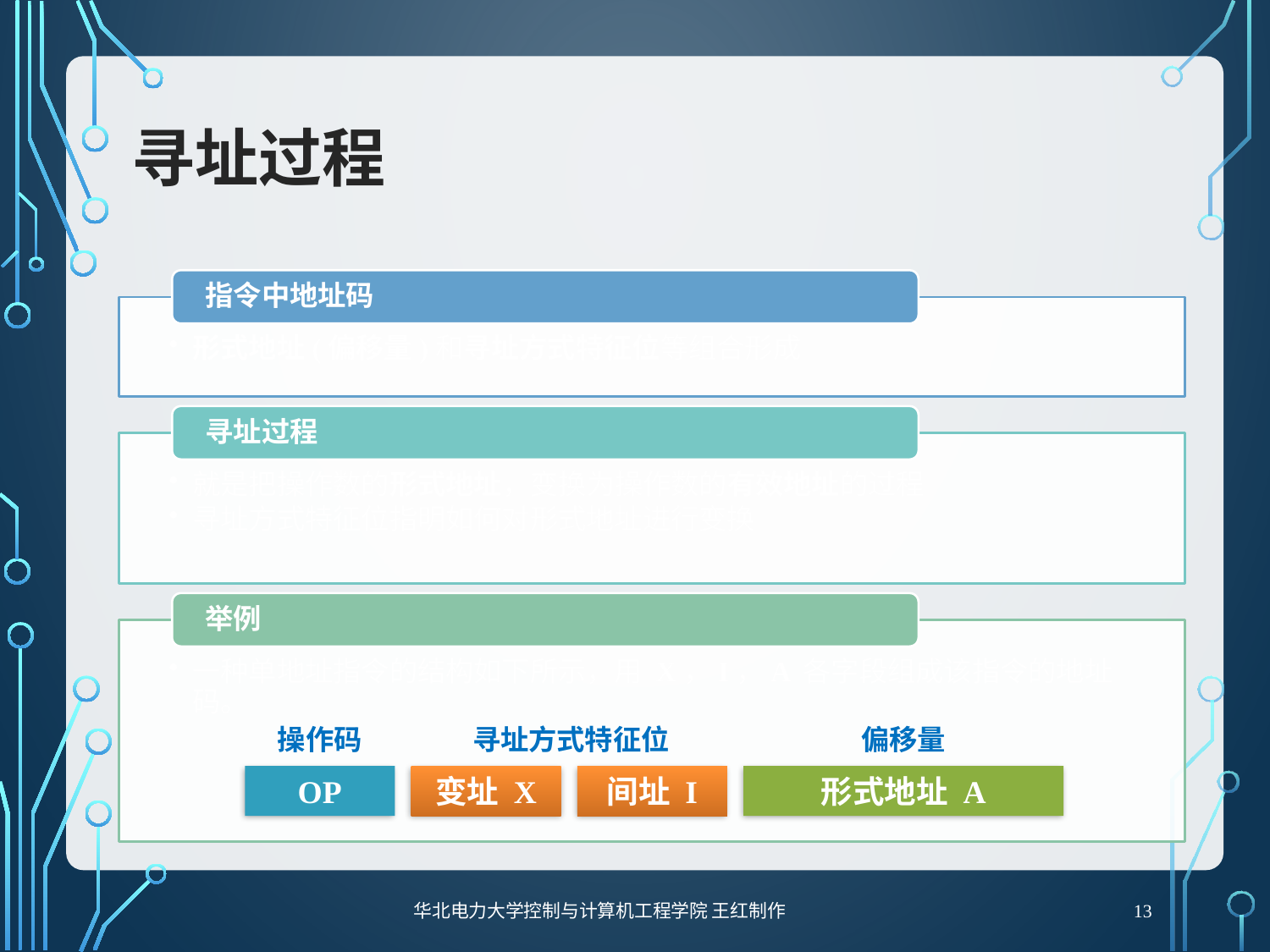

# 寻址过程
形式地址(偏移量)和寻址方式特征位等组合形成
指令中地址码
就是把操作数的形式地址，变换为操作数的有效地址的过程
寻址方式特征位指明如何对形式地址进行变换
寻址过程
一种单地址指令的结构如下所示，用 X，I，A 各字段组成该指令的地址码。

举例
操作码
寻址方式特征位
偏移量
OP
变址 X
间址 I
形式地址 A
13
华北电力大学控制与计算机工程学院 王红制作